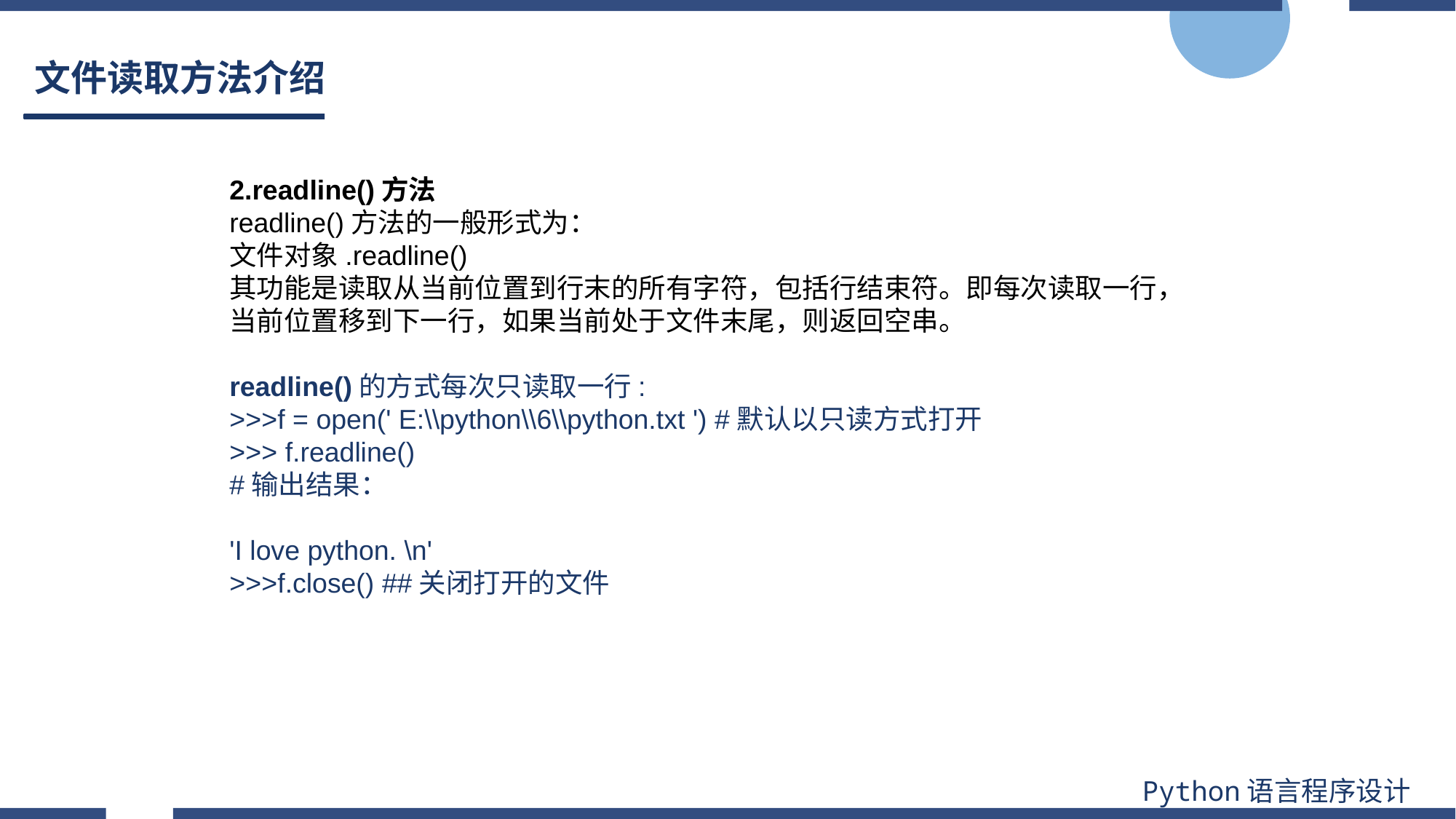

# 文件读取方法介绍
2.readline()方法
readline()方法的一般形式为：
文件对象.readline()
其功能是读取从当前位置到行末的所有字符，包括行结束符。即每次读取一行，当前位置移到下一行，如果当前处于文件末尾，则返回空串。

readline()的方式每次只读取一行:
>>>f = open(' E:\\python\\6\\python.txt ') #默认以只读方式打开
>>> f.readline()
#输出结果：

'I love python. \n'
>>>f.close() ##关闭打开的文件